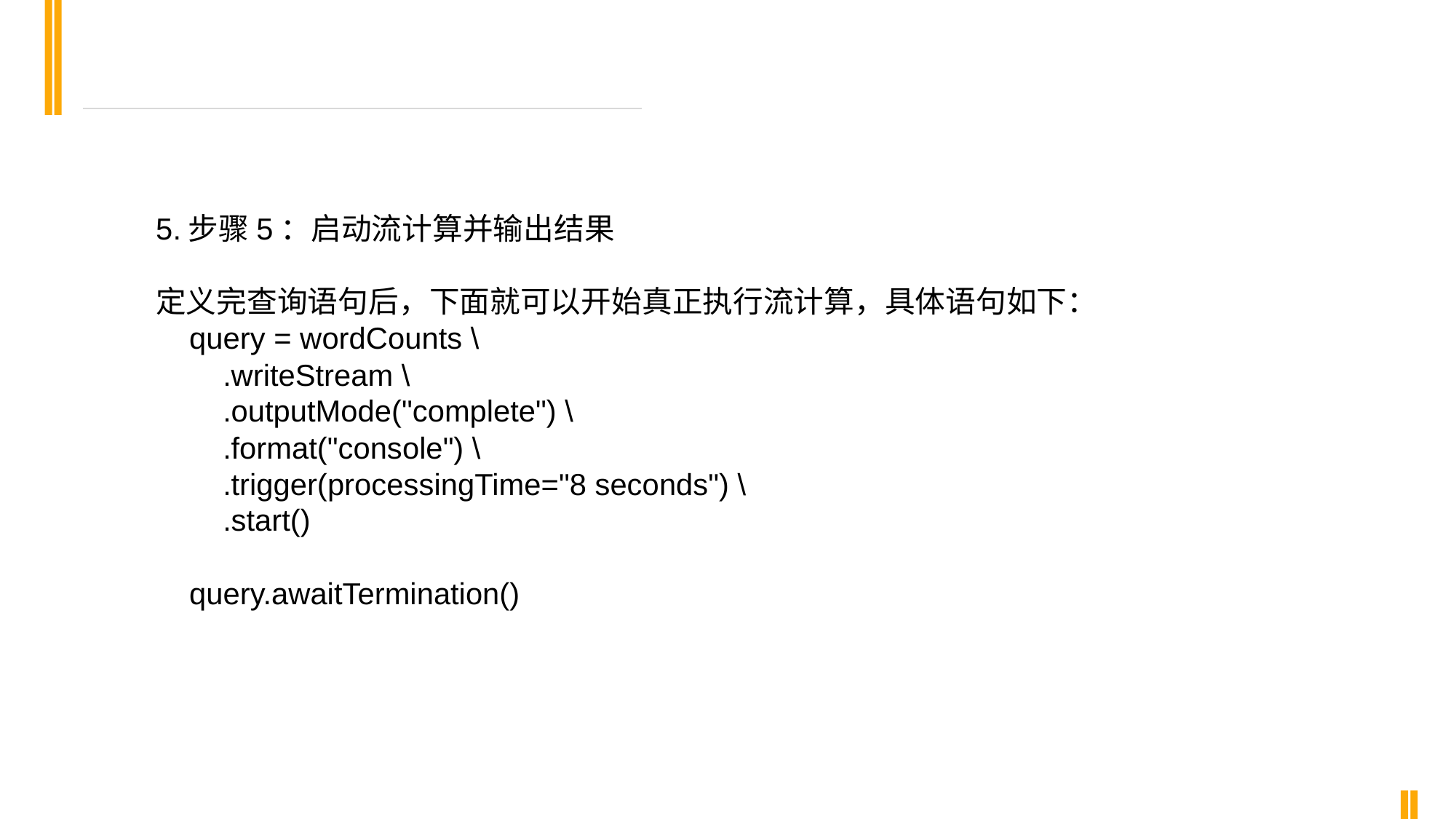

5.步骤5：启动流计算并输出结果

定义完查询语句后，下面就可以开始真正执行流计算，具体语句如下：
    query = wordCounts \
        .writeStream \
        .outputMode("complete") \
        .format("console") \
        .trigger(processingTime="8 seconds") \
        .start()

    query.awaitTermination()